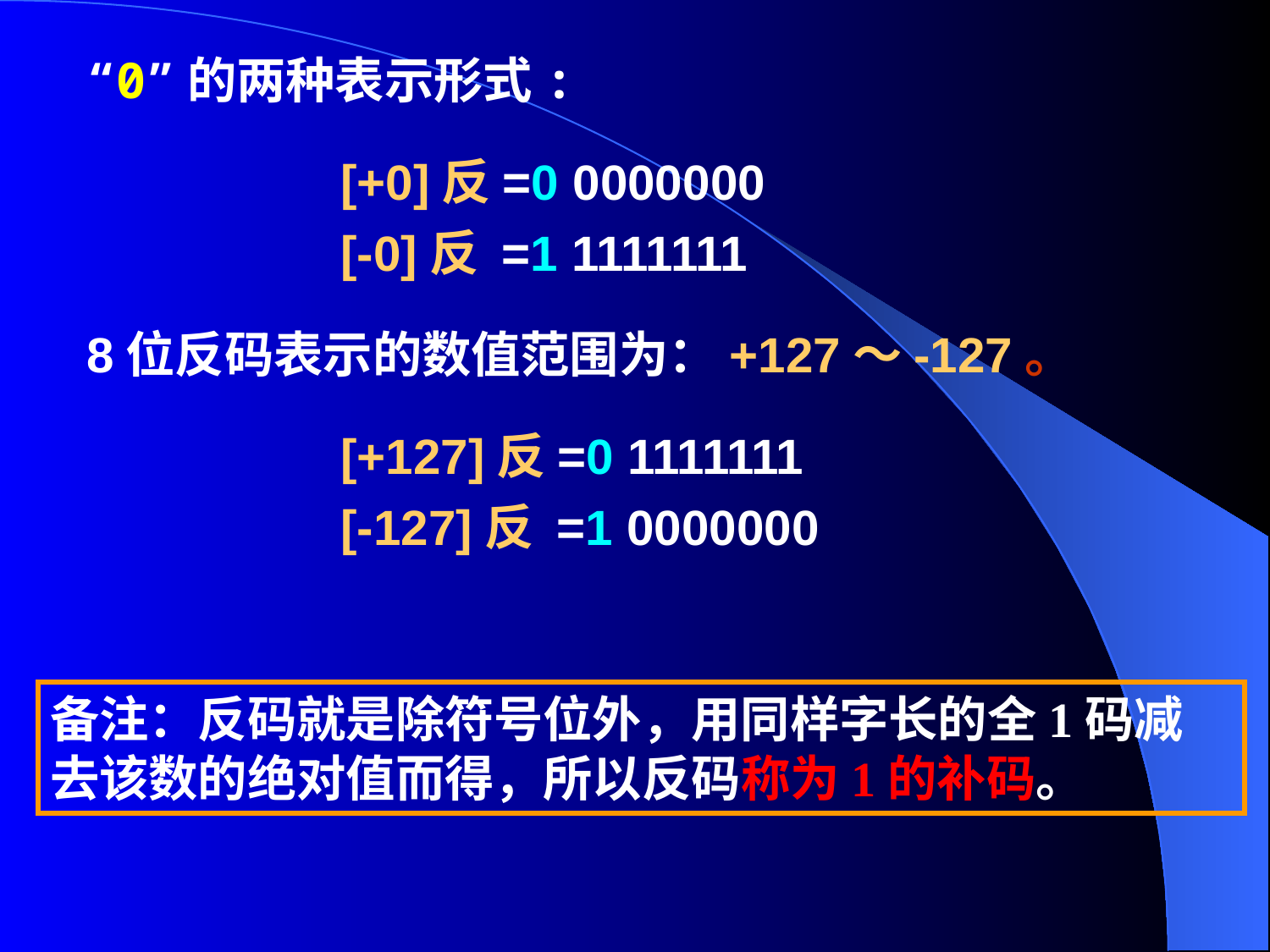

“0”的两种表示形式:

		[+0]反=0 0000000
		[-0]反 =1 1111111

8位反码表示的数值范围为：+127～-127。

		[+127]反=0 1111111
		[-127]反 =1 0000000

备注：反码就是除符号位外，用同样字长的全1码减去该数的绝对值而得，所以反码称为1的补码。